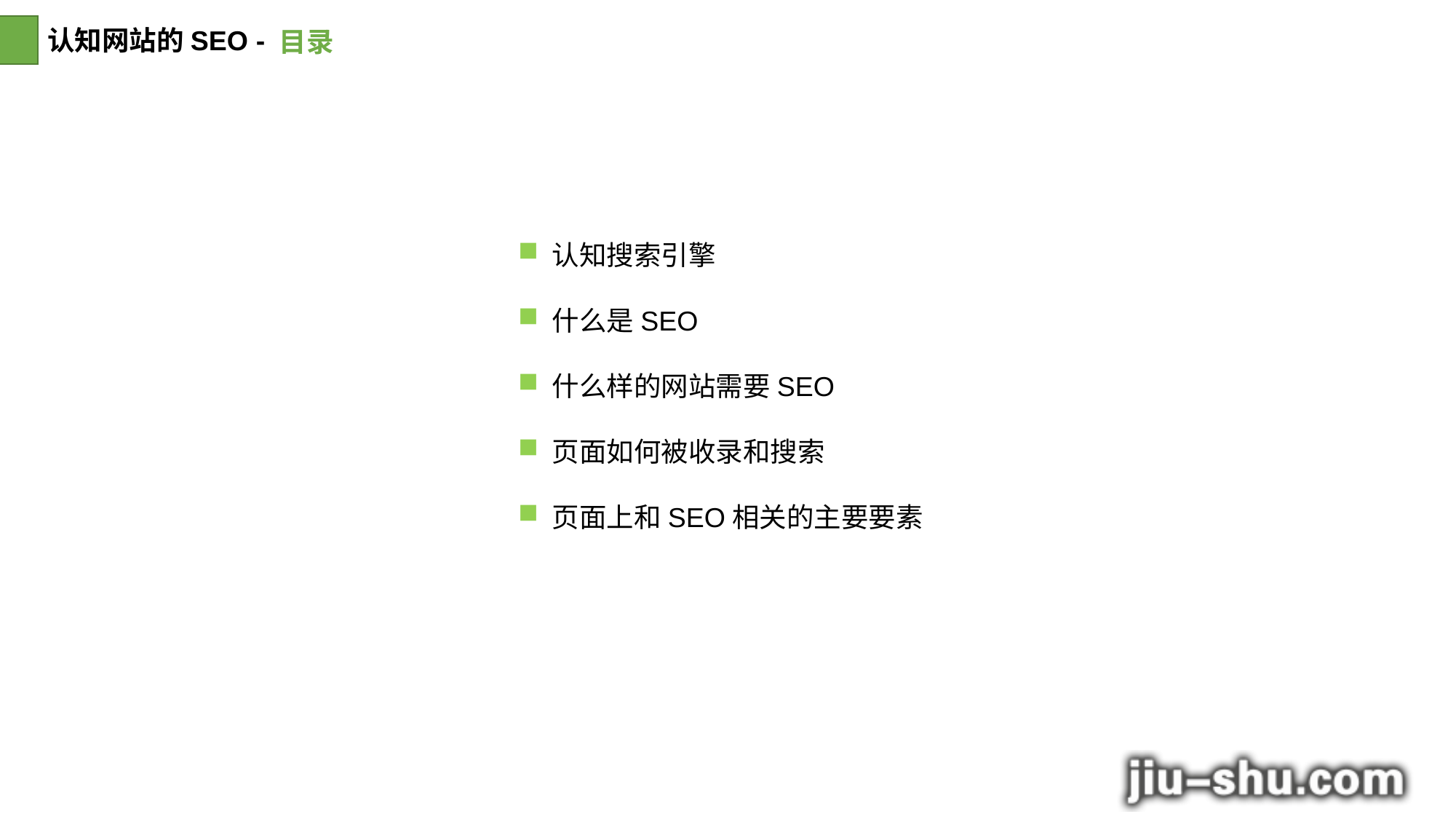

目录
认知搜索引擎
什么是SEO
什么样的网站需要SEO
页面如何被收录和搜索
页面上和SEO相关的主要要素